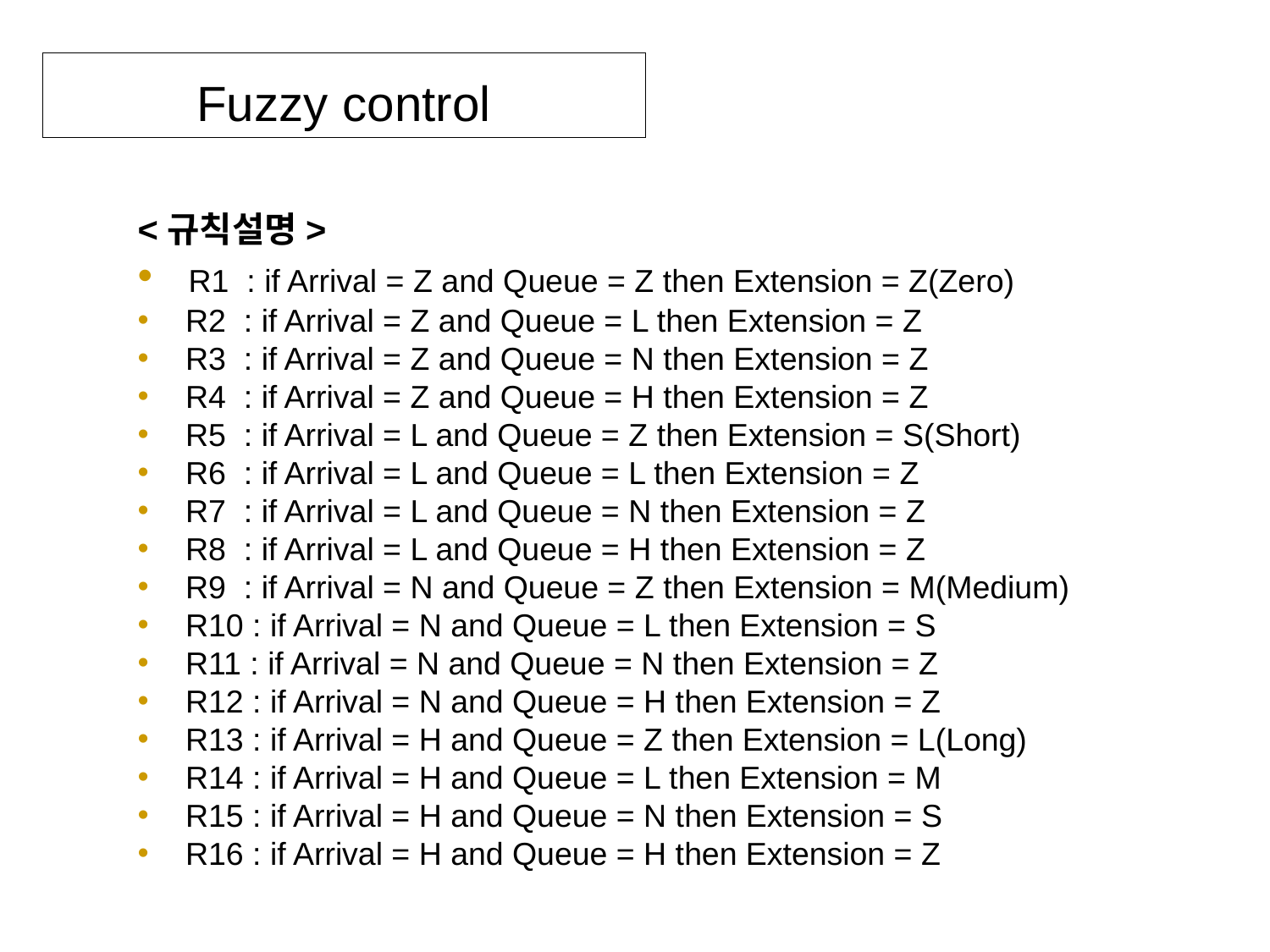

Fuzzy control
<규칙설명>
  R1  : if Arrival = Z and Queue = Z then Extension = Z(Zero)
  R2  : if Arrival = Z and Queue = L then Extension = Z
  R3  : if Arrival = Z and Queue = N then Extension = Z
  R4  : if Arrival = Z and Queue = H then Extension = Z
  R5  : if Arrival = L and Queue = Z then Extension = S(Short)
  R6  : if Arrival = L and Queue = L then Extension = Z
  R7  : if Arrival = L and Queue = N then Extension = Z
  R8  : if Arrival = L and Queue = H then Extension = Z
  R9  : if Arrival = N and Queue = Z then Extension = M(Medium)
  R10 : if Arrival = N and Queue = L then Extension = S
  R11 : if Arrival = N and Queue = N then Extension = Z
  R12 : if Arrival = N and Queue = H then Extension = Z
  R13 : if Arrival = H and Queue = Z then Extension = L(Long)
  R14 : if Arrival = H and Queue = L then Extension = M
  R15 : if Arrival = H and Queue = N then Extension = S
  R16 : if Arrival = H and Queue = H then Extension = Z